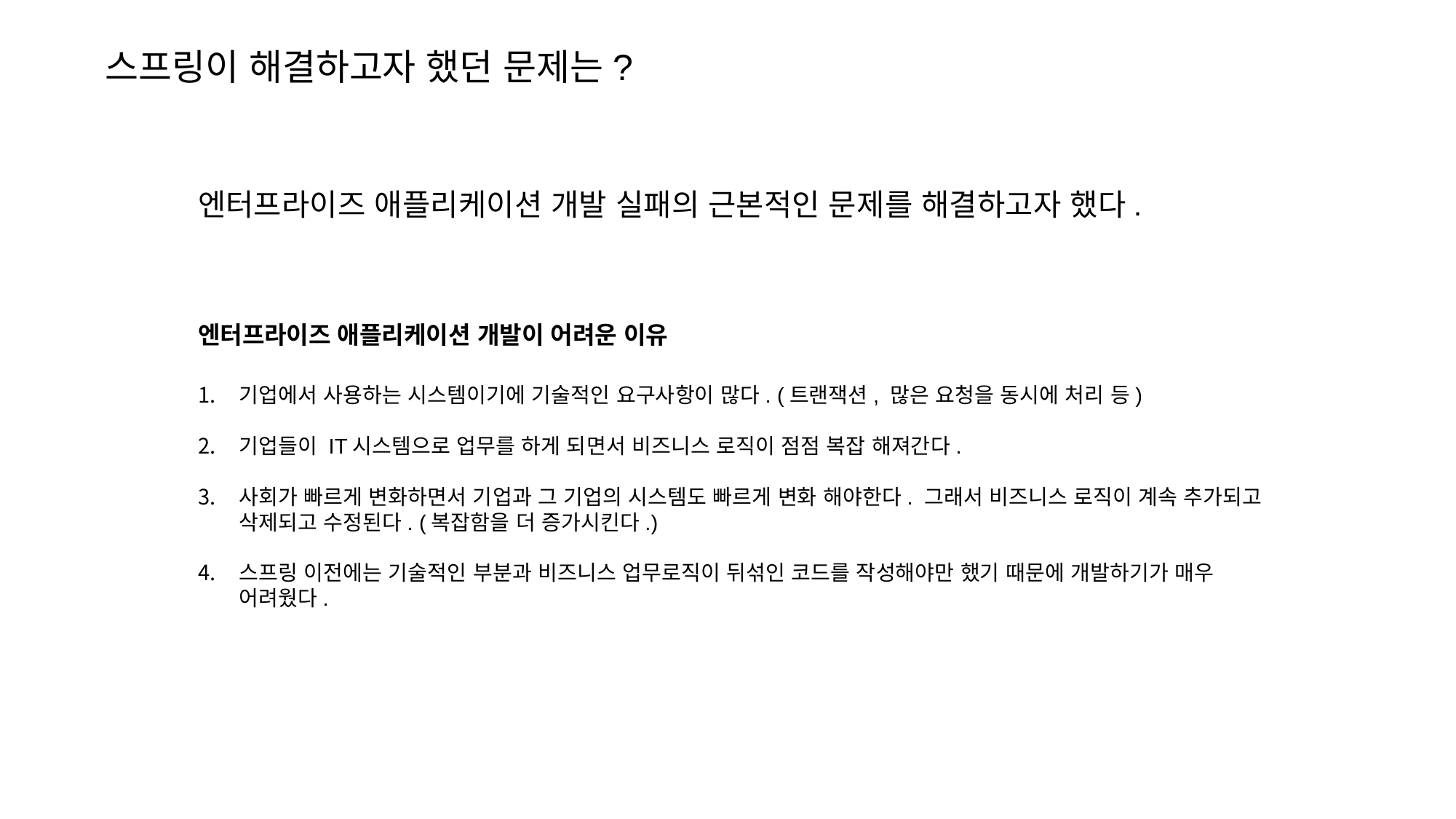

스프링이 해결하고자 했던 문제는?
엔터프라이즈 애플리케이션 개발 실패의 근본적인 문제를 해결하고자 했다.
엔터프라이즈 애플리케이션 개발이 어려운 이유

기업에서 사용하는 시스템이기에 기술적인 요구사항이 많다. (트랜잭션, 많은 요청을 동시에 처리 등)

기업들이 IT시스템으로 업무를 하게 되면서 비즈니스 로직이 점점 복잡 해져간다.

사회가 빠르게 변화하면서 기업과 그 기업의 시스템도 빠르게 변화 해야한다. 그래서 비즈니스 로직이 계속 추가되고 삭제되고 수정된다. (복잡함을 더 증가시킨다.)

스프링 이전에는 기술적인 부분과 비즈니스 업무로직이 뒤섞인 코드를 작성해야만 했기 때문에 개발하기가 매우 어려웠다.